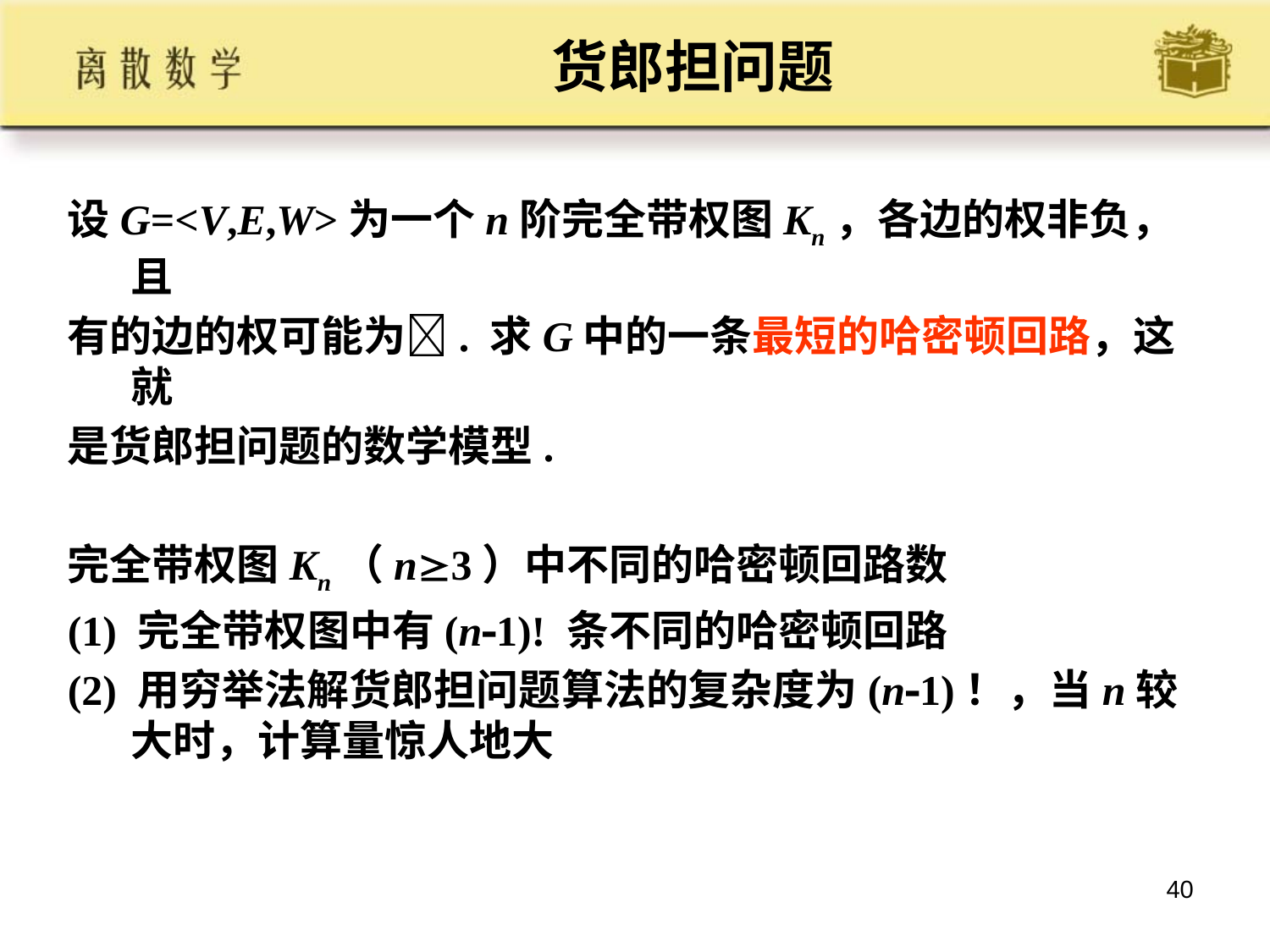

# 货郎担问题
设G=<V,E,W>为一个n阶完全带权图Kn，各边的权非负，且
有的边的权可能为∞. 求G中的一条最短的哈密顿回路，这就
是货郎担问题的数学模型.

完全带权图Kn（n≥3）中不同的哈密顿回路数
(1) 完全带权图中有(n−1)! 条不同的哈密顿回路
(2) 用穷举法解货郎担问题算法的复杂度为(n−1)！，当n较大时，计算量惊人地大
40